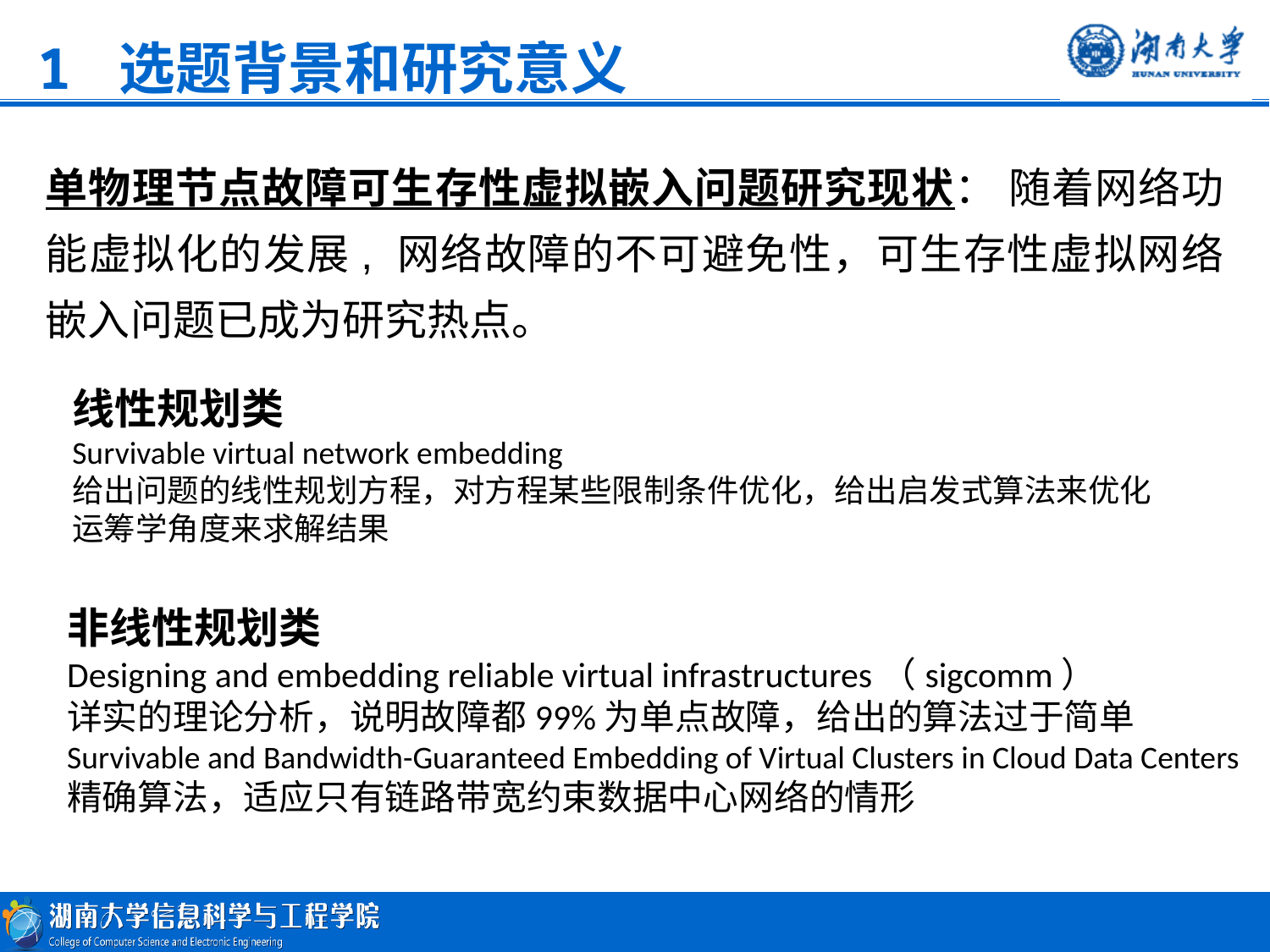

1 选题背景和研究意义
单物理节点故障可生存性虚拟嵌入问题研究现状： 随着网络功能虚拟化的发展, 网络故障的不可避免性，可生存性虚拟网络嵌入问题已成为研究热点。
线性规划类
Survivable virtual network embedding
给出问题的线性规划方程，对方程某些限制条件优化，给出启发式算法来优化
运筹学角度来求解结果

非线性规划类
Designing and embedding reliable virtual infrastructures（sigcomm）
详实的理论分析，说明故障都99%为单点故障，给出的算法过于简单
Survivable and Bandwidth-Guaranteed Embedding of Virtual Clusters in Cloud Data Centers
精确算法，适应只有链路带宽约束数据中心网络的情形